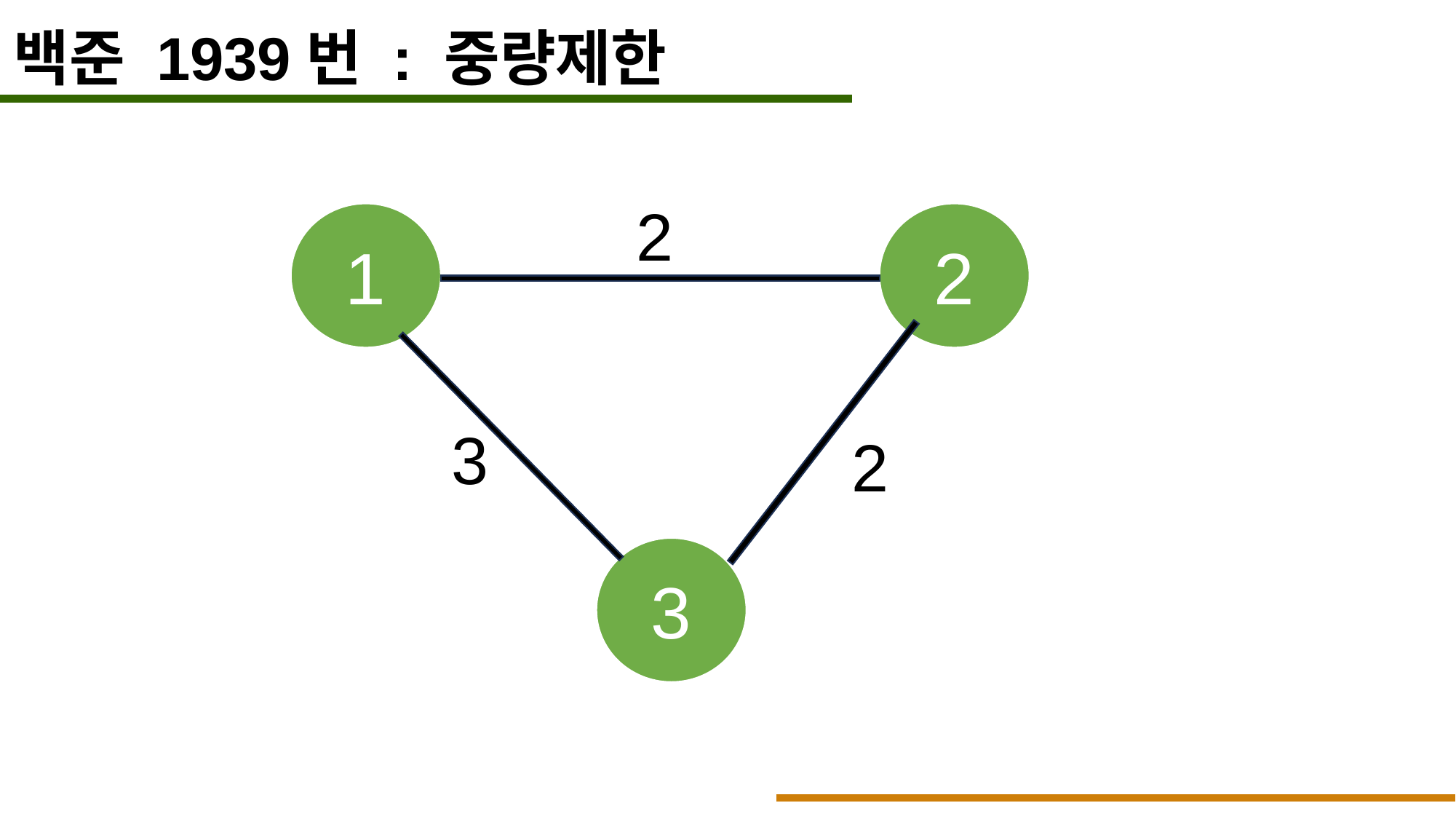

백준 1939번 : 중량제한
2
1
2

3
2

3